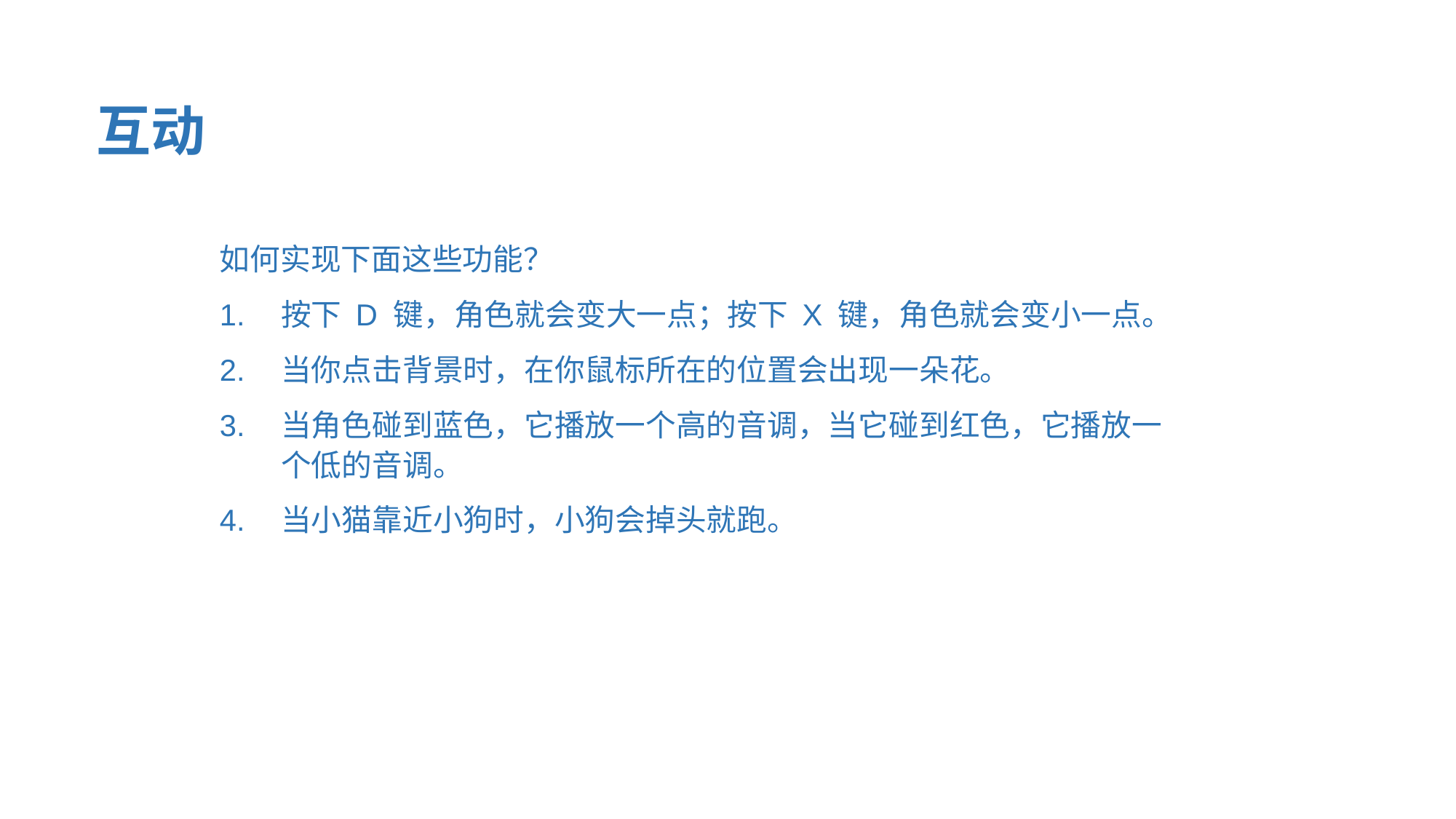

互动
如何实现下面这些功能？
按下 D 键，角色就会变大一点；按下 X 键，角色就会变小一点。
当你点击背景时，在你鼠标所在的位置会出现一朵花。
当角色碰到蓝色，它播放一个高的音调，当它碰到红色，它播放一个低的音调。
当小猫靠近小狗时，小狗会掉头就跑。